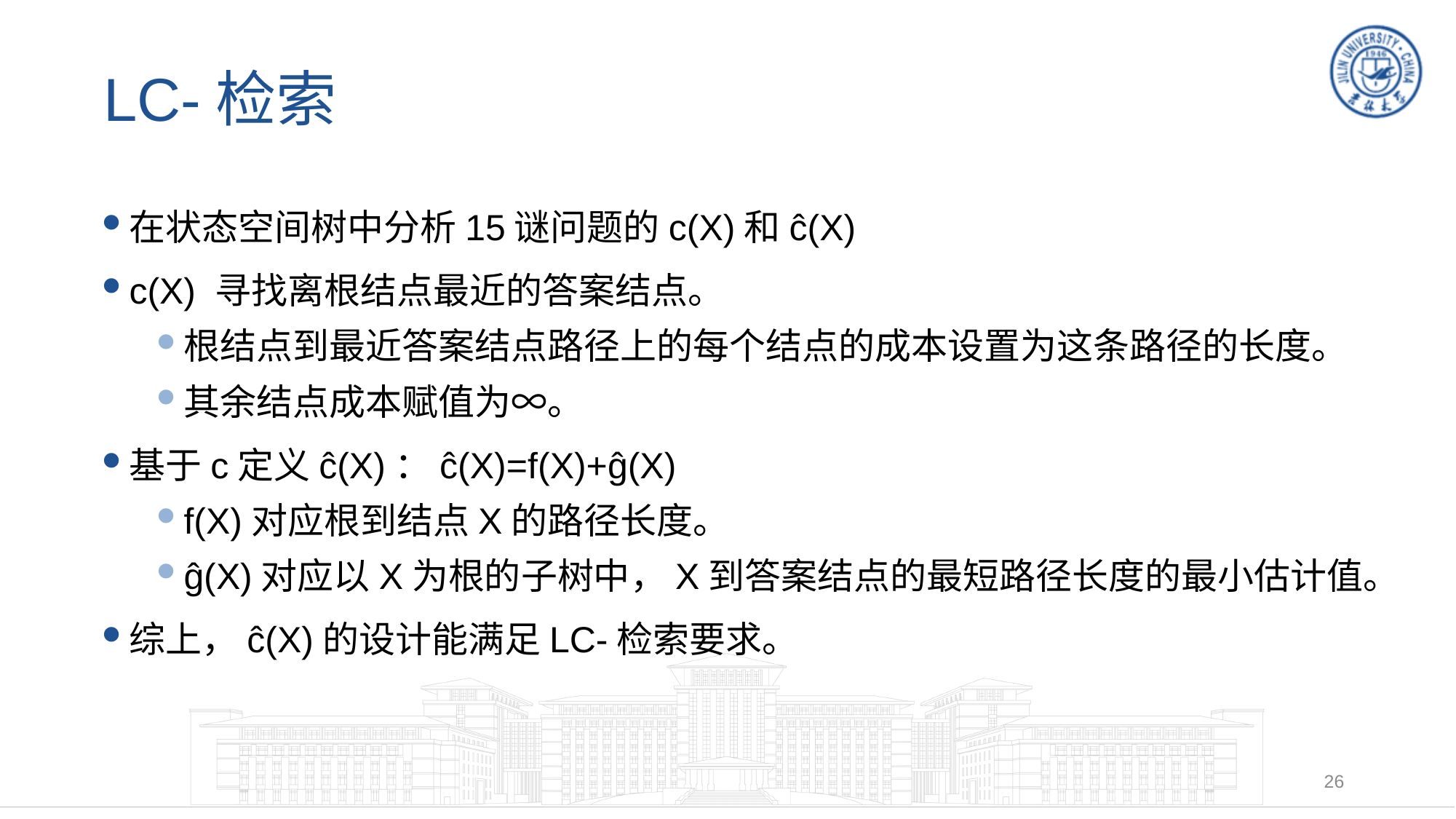

# LC-检索
在状态空间树中分析15谜问题的c(X)和ĉ(X)
c(X) 寻找离根结点最近的答案结点。
根结点到最近答案结点路径上的每个结点的成本设置为这条路径的长度。
其余结点成本赋值为∞。
基于c定义ĉ(X)：ĉ(X)=f(X)+ĝ(X)
f(X)对应根到结点X的路径长度。
ĝ(X)对应以X为根的子树中，X到答案结点的最短路径长度的最小估计值。
综上，ĉ(X)的设计能满足LC-检索要求。

26